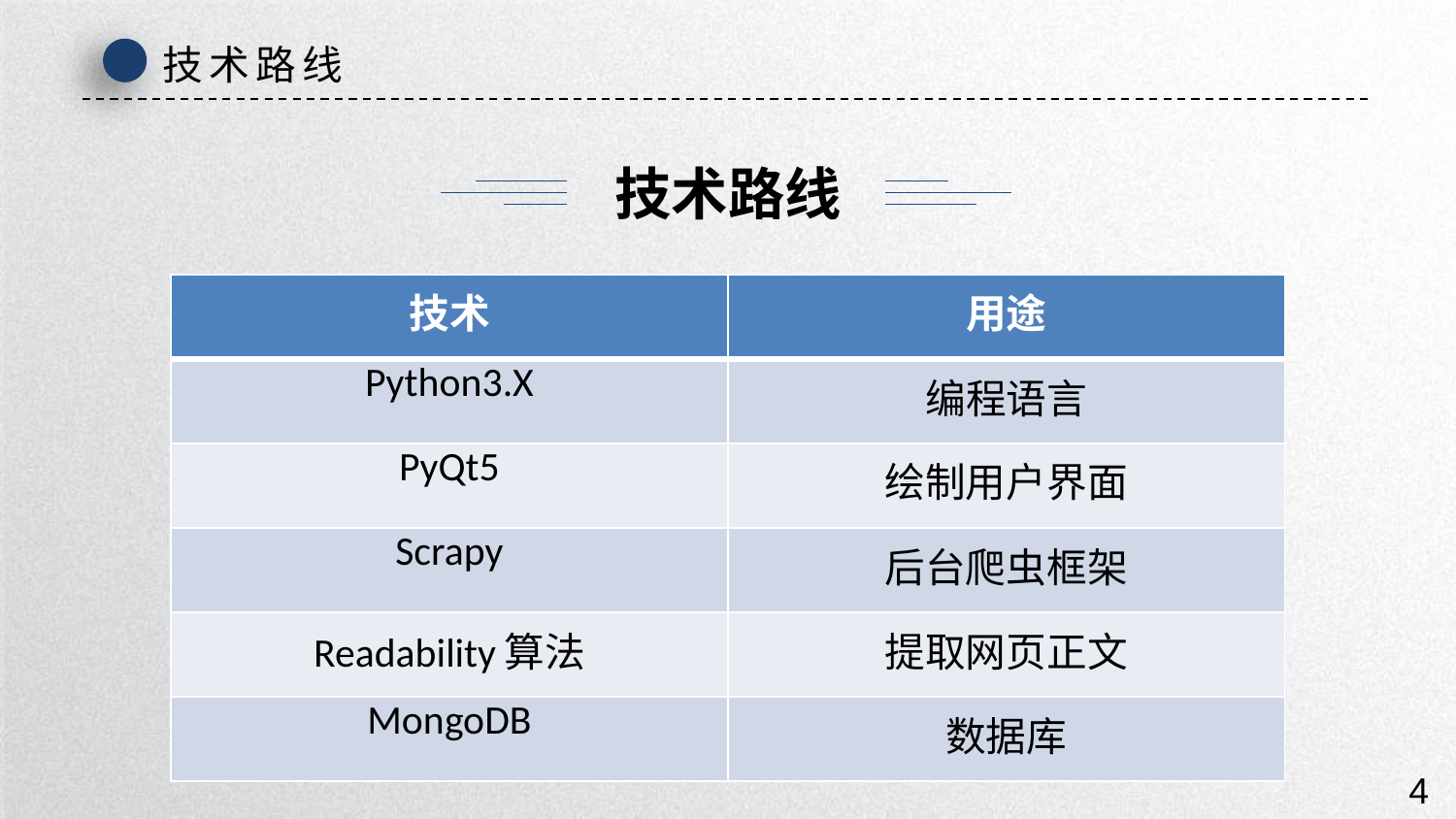

技术路线

技术路线

| 技术 | 用途 |
| --- | --- |
| Python3.X | 编程语言 |
| PyQt5 | 绘制用户界面 |
| Scrapy | 后台爬虫框架 |
| Readability算法 | 提取网页正文 |
| MongoDB | 数据库 |

4